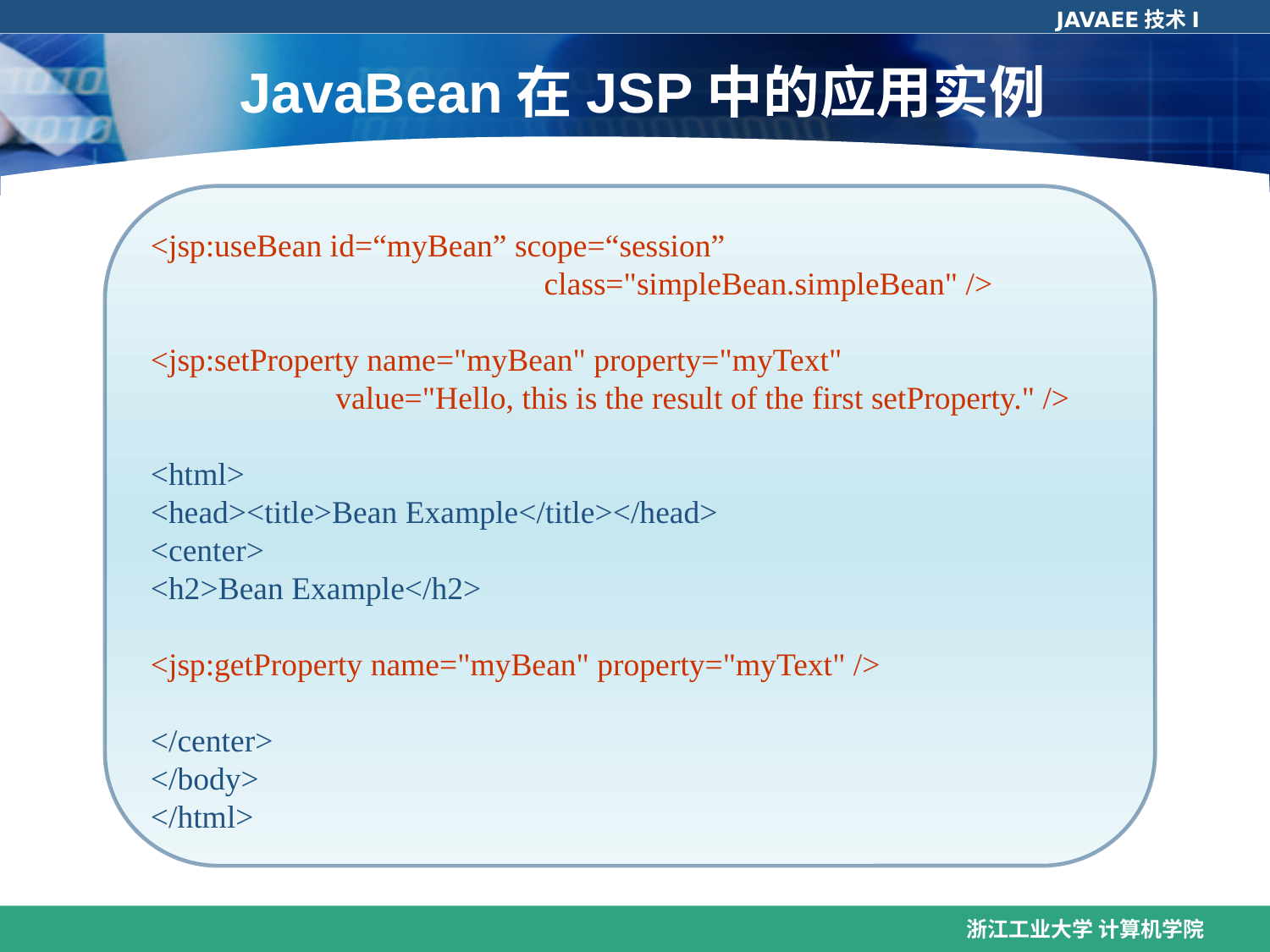

JavaBean在JSP中的应用实例
<jsp:useBean id=“myBean” scope=“session”
                                                 class="simpleBean.simpleBean" />

<jsp:setProperty name="myBean" property="myText"
                       value="Hello, this is the result of the first setProperty." />

<html>
<head><title>Bean Example</title></head>
<center>
<h2>Bean Example</h2>

<jsp:getProperty name="myBean" property="myText" />

</center>
</body>
</html>